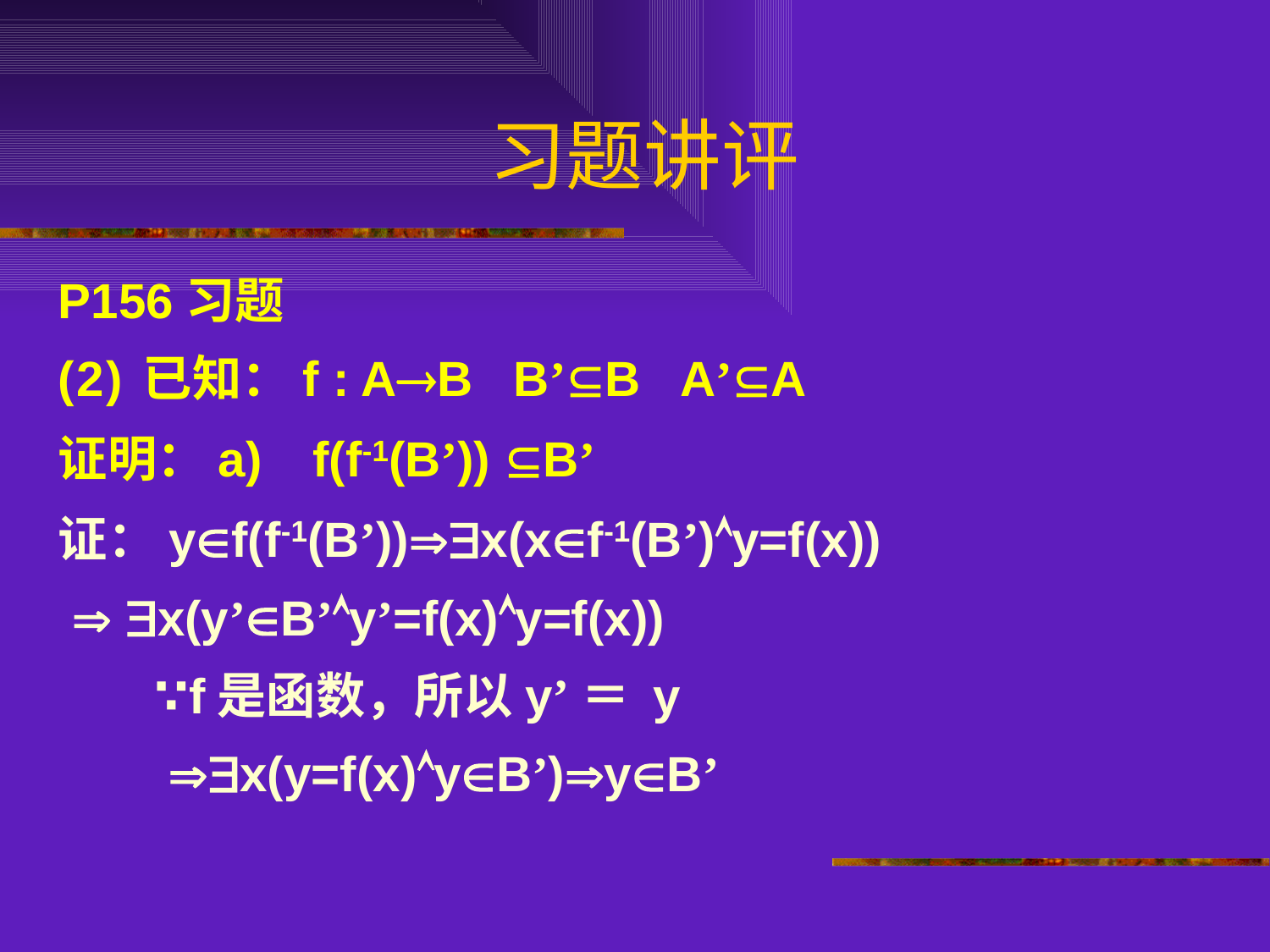

# 习题讲评
P156习题
已知：f : A→B   B’⊆B   A’⊆A
证明：a)    f(f-1(B’)) ⊆B’
证：y∈f(f-1(B’))⇒∃x(x∈f-1(B’)∧y=f(x))
 ⇒ ∃x(y’∈B’∧y’=f(x)∧y=f(x))
       ∵f是函数，所以y’＝ y
        ⇒∃x(y=f(x)∧y∈B’)⇒y∈B’